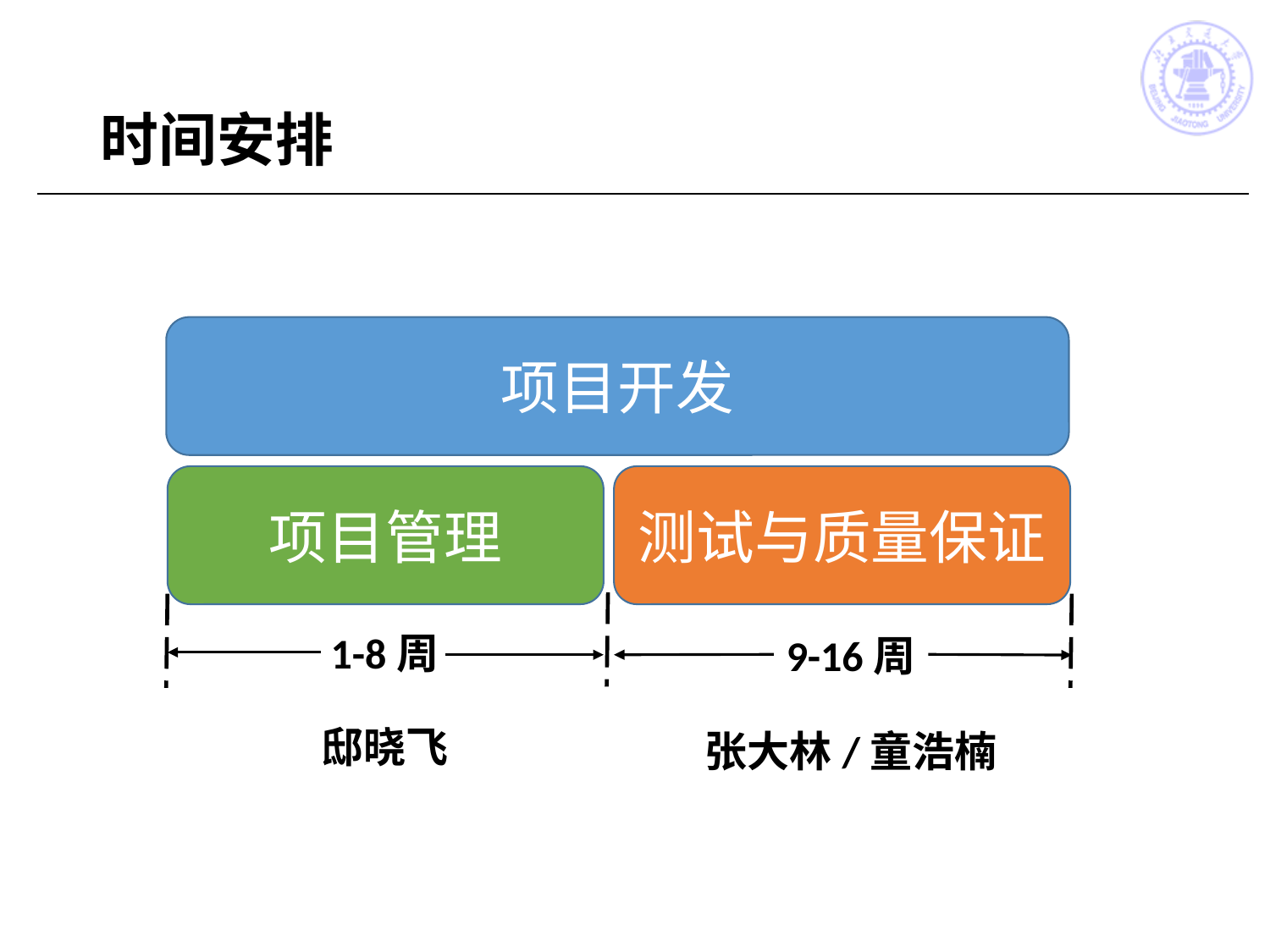

# 时间安排
项目开发
项目管理
测试与质量保证
1-8周
9-16周
邸晓飞
张大林/童浩楠